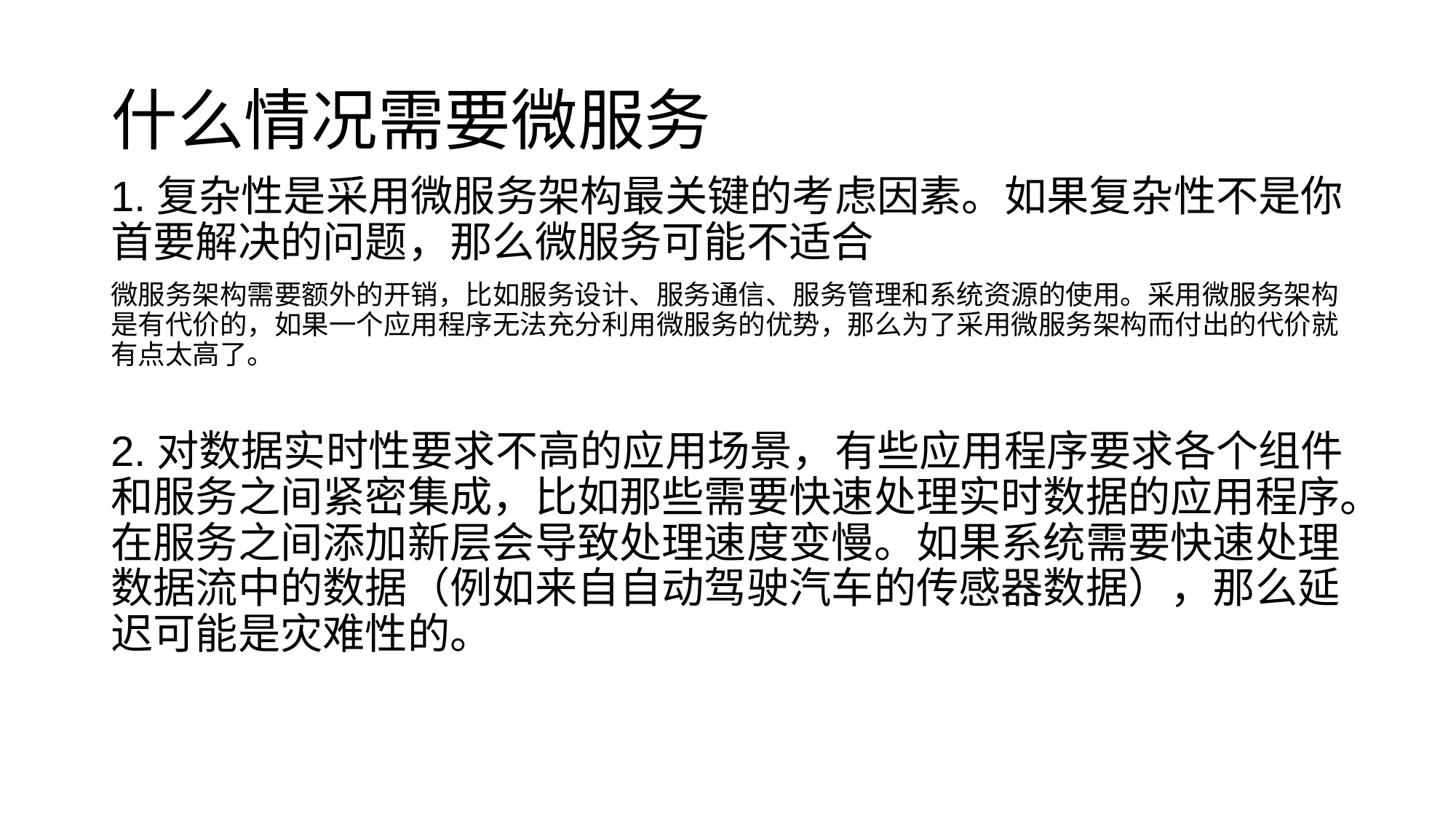

# 什么情况需要微服务
1.复杂性是采用微服务架构最关键的考虑因素。如果复杂性不是你首要解决的问题，那么微服务可能不适合
微服务架构需要额外的开销，比如服务设计、服务通信、服务管理和系统资源的使用。采用微服务架构是有代价的，如果一个应用程序无法充分利用微服务的优势，那么为了采用微服务架构而付出的代价就有点太高了。

2.对数据实时性要求不高的应用场景，有些应用程序要求各个组件和服务之间紧密集成，比如那些需要快速处理实时数据的应用程序。在服务之间添加新层会导致处理速度变慢。如果系统需要快速处理数据流中的数据（例如来自自动驾驶汽车的传感器数据），那么延迟可能是灾难性的。